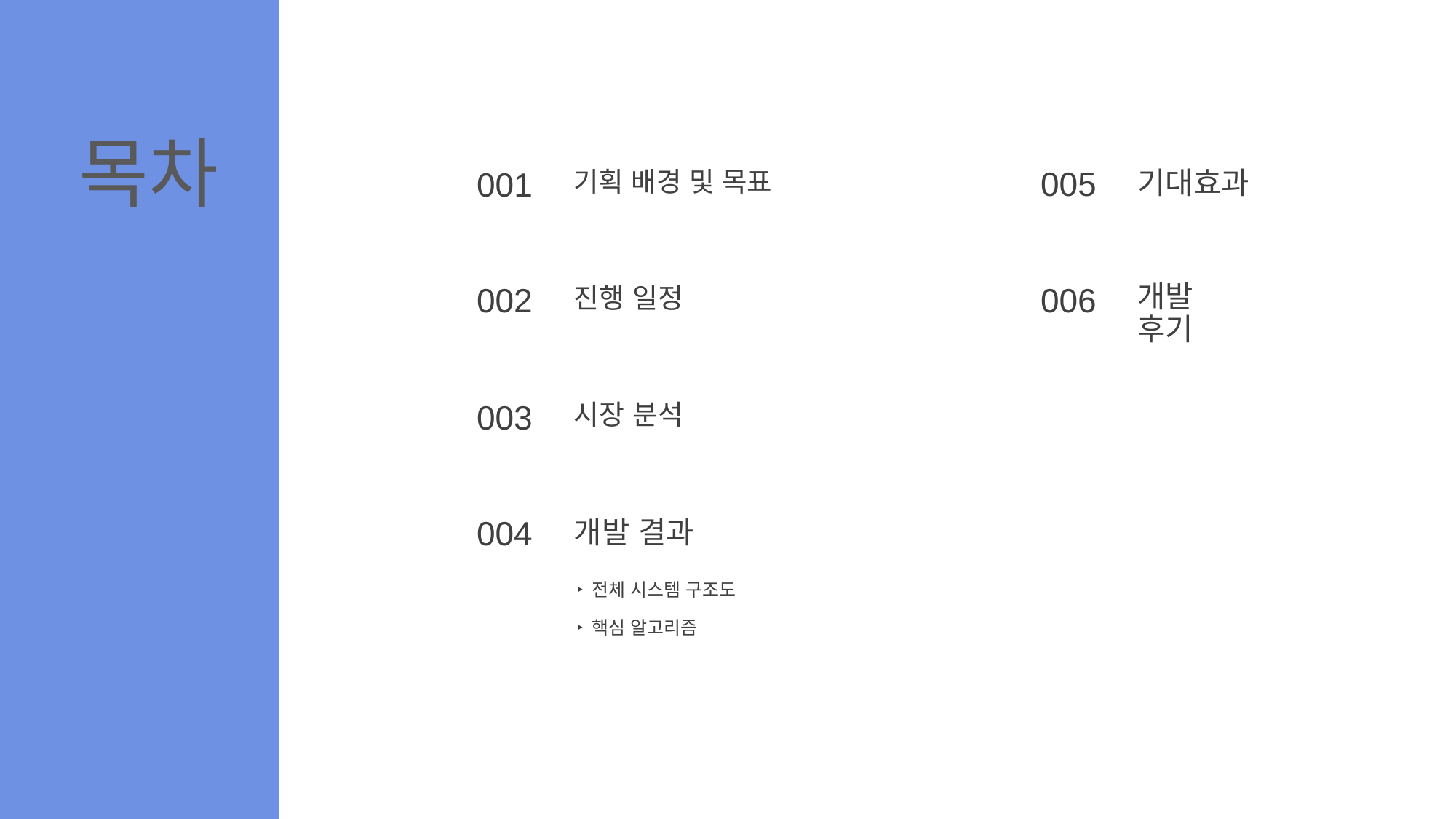

목차
005
001
기대효과
기획 배경 및 목표

개발 후기
006
002
진행 일정

003
시장 분석

004
개발 결과
‣ 전체 시스템 구조도

‣ 핵심 알고리즘